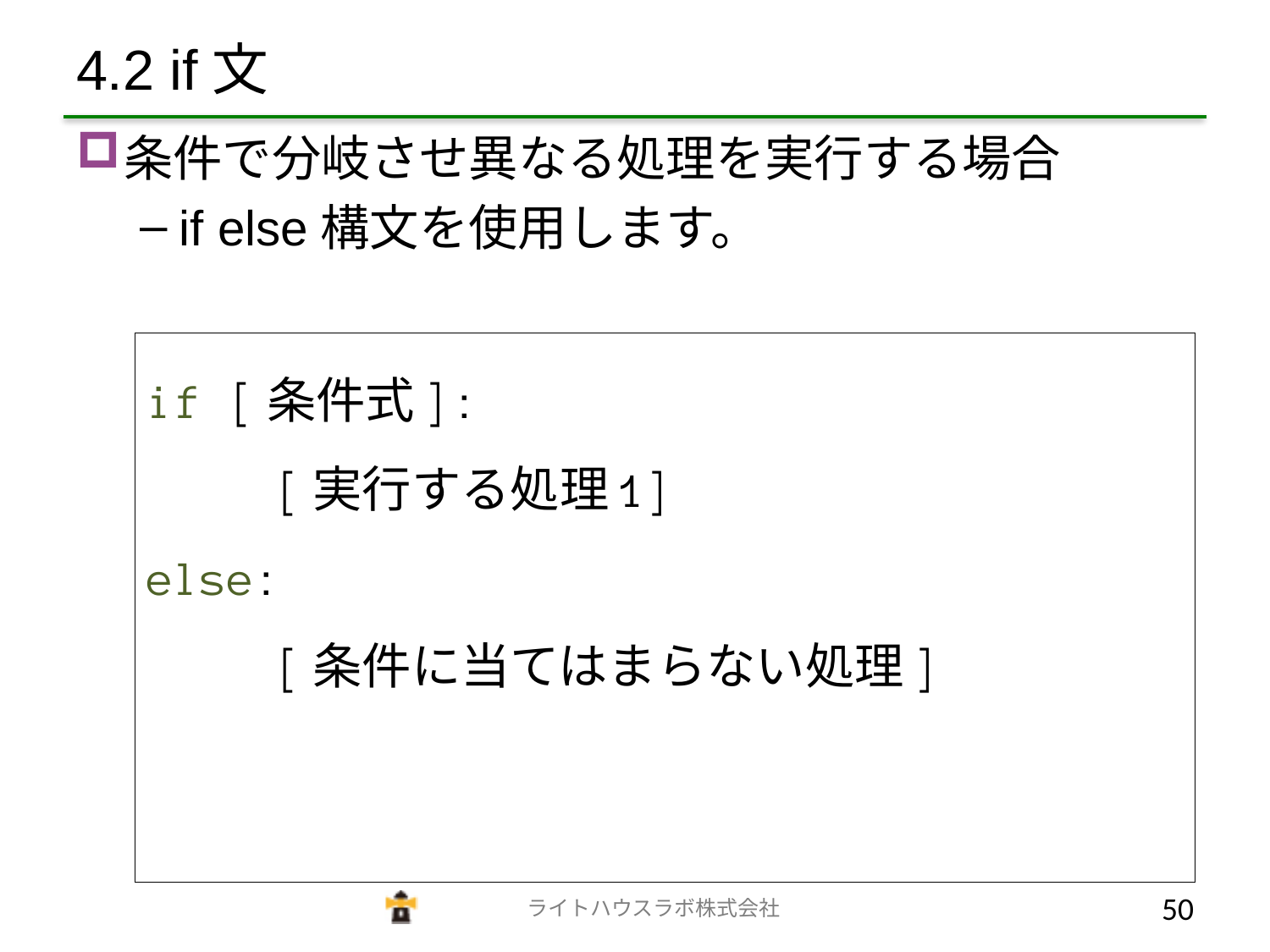

# 4.2 if文
条件で分岐させ異なる処理を実行する場合
if else構文を使用します。

if [条件式]:
	[実行する処理1]
else:
	[条件に当てはまらない処理]
　　　　　　　　　　　　　ライトハウスラボ株式会社
50